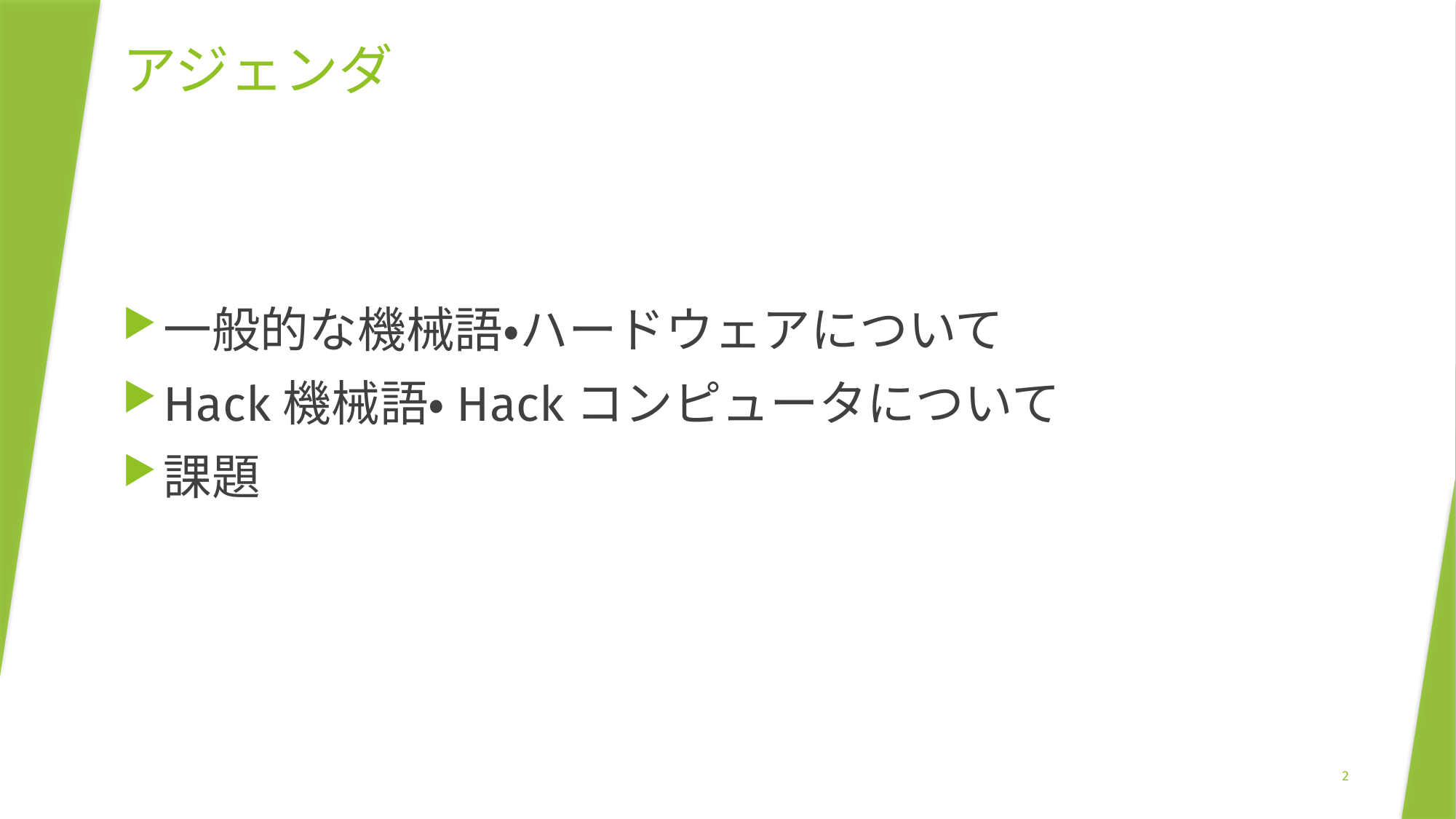

# アジェンダ
一般的な機械語・ハードウェアについて
Hack機械語・Hackコンピュータについて
課題

2